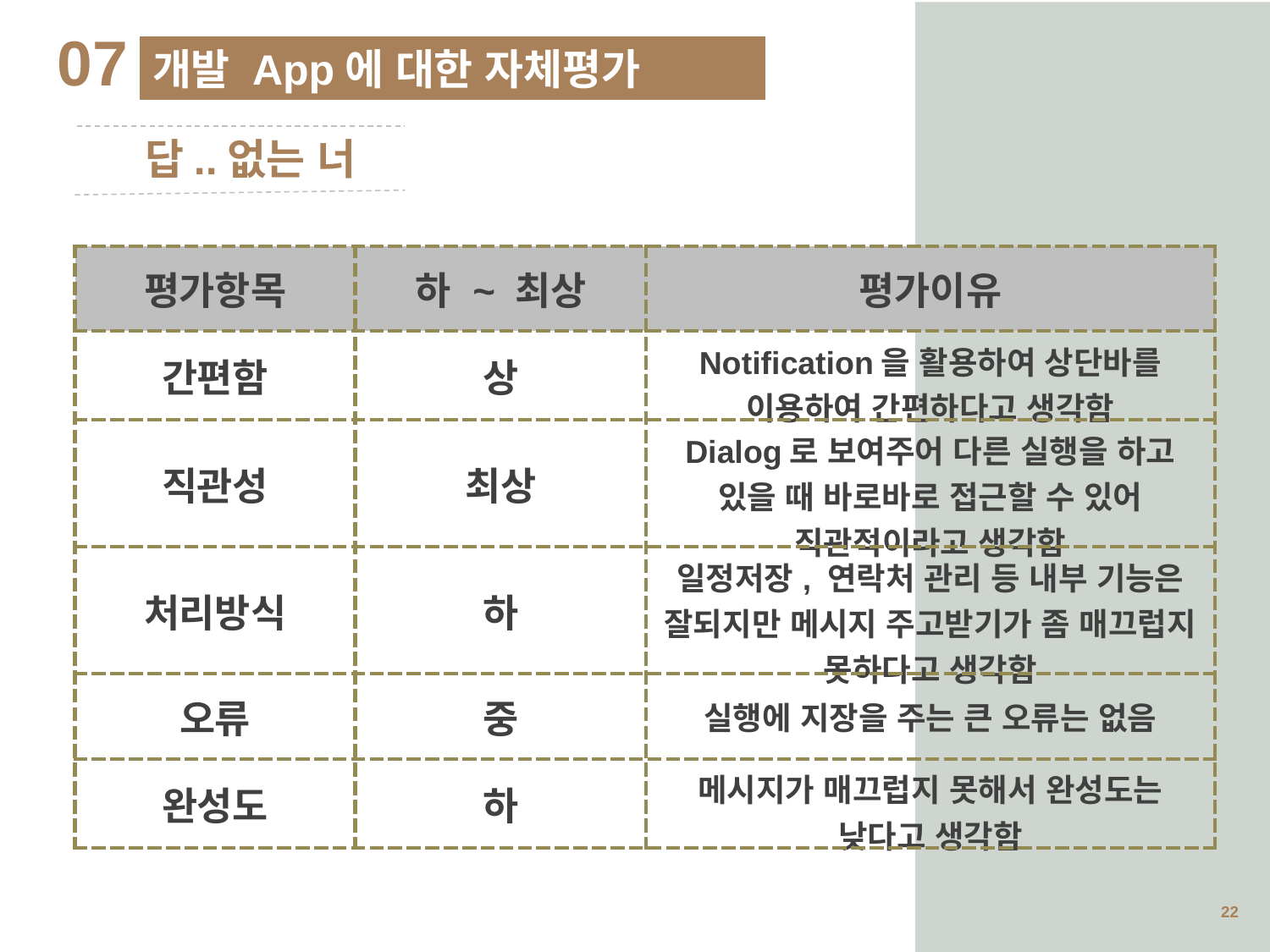

07
개발 App에 대한 자체평가
 답..없는 너
| 평가항목 | 하 ~ 최상 | 평가이유 |
| --- | --- | --- |
| 간편함 | 상 | Notification을 활용하여 상단바를 이용하여 간편하다고 생각함 |
| 직관성 | 최상 | Dialog로 보여주어 다른 실행을 하고 있을 때 바로바로 접근할 수 있어 직관적이라고 생각함 |
| 처리방식 | 하 | 일정저장, 연락처 관리 등 내부 기능은 잘되지만 메시지 주고받기가 좀 매끄럽지 못하다고 생각함 |
| 오류 | 중 | 실행에 지장을 주는 큰 오류는 없음 |
| 완성도 | 하 | 메시지가 매끄럽지 못해서 완성도는 낮다고 생각함 |
22